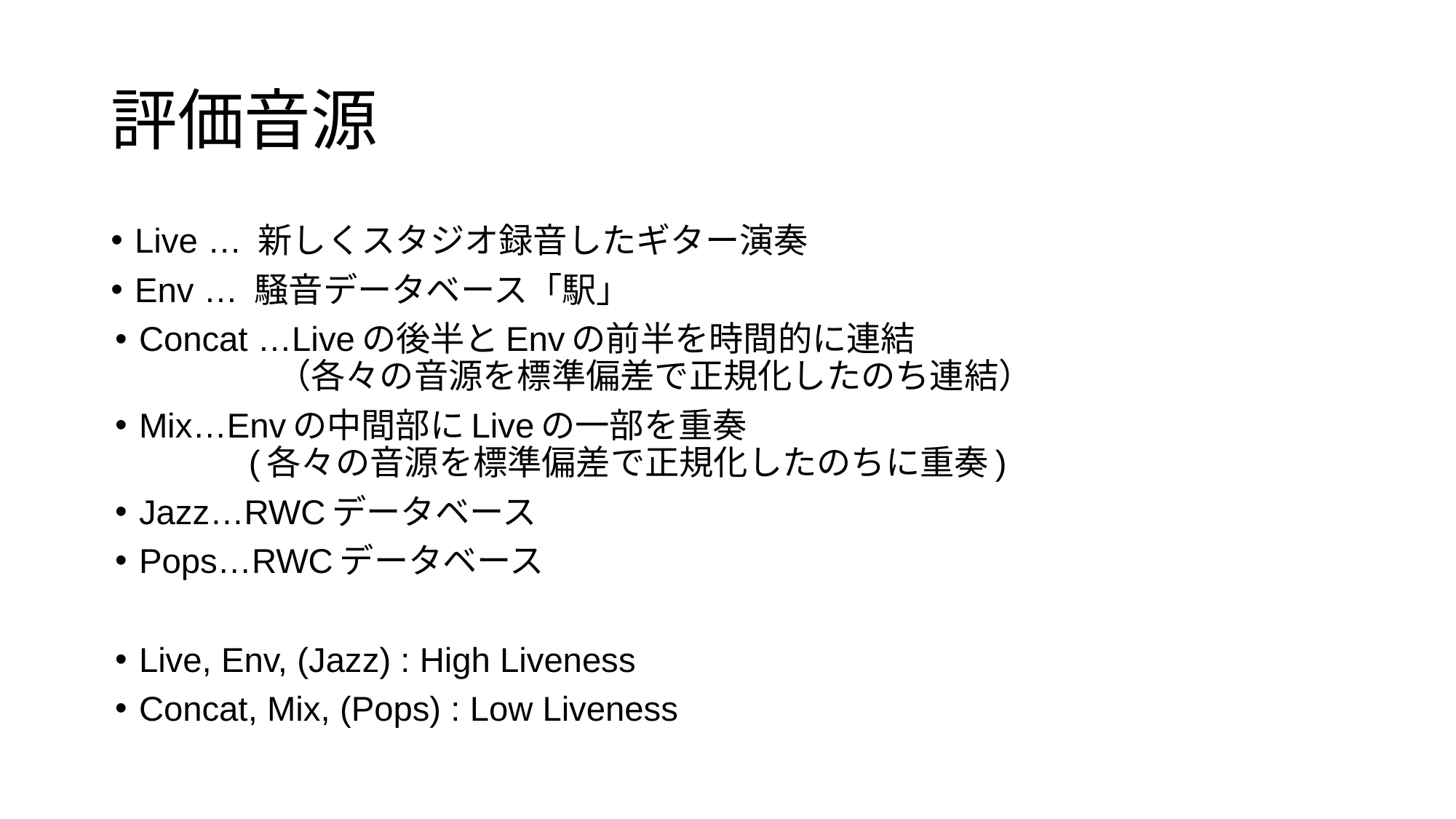

# 評価音源
Live … 新しくスタジオ録音したギター演奏
Env … 騒音データベース「駅」
Concat …Liveの後半とEnvの前半を時間的に連結
　　　　（各々の音源を標準偏差で正規化したのち連結）
Mix…Envの中間部にLiveの一部を重奏
　　　(各々の音源を標準偏差で正規化したのちに重奏)
Jazz…RWCデータベース
Pops…RWCデータベース

Live, Env, (Jazz) : High Liveness
Concat, Mix, (Pops) : Low Liveness